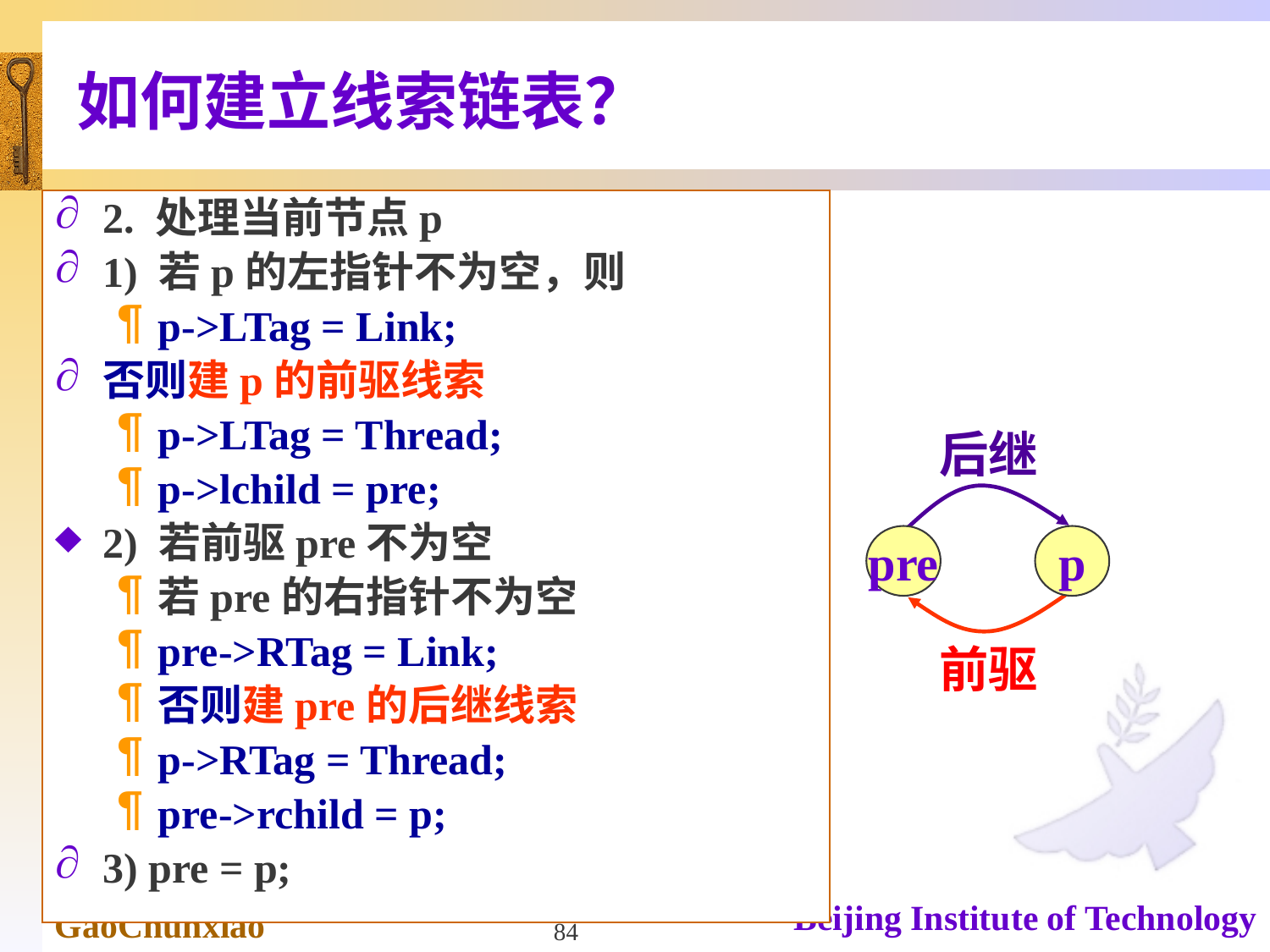

# 如何建立线索链表？
2. 处理当前节点p
1) 若p的左指针不为空，则
p->LTag = Link;
否则建p的前驱线索
p->LTag = Thread;
p->lchild = pre;
2) 若前驱pre不为空
若pre的右指针不为空
pre->RTag = Link;
否则建pre的后继线索
p->RTag = Thread;
pre->rchild = p;
3) pre = p;
后继

pre
p

前驱
84